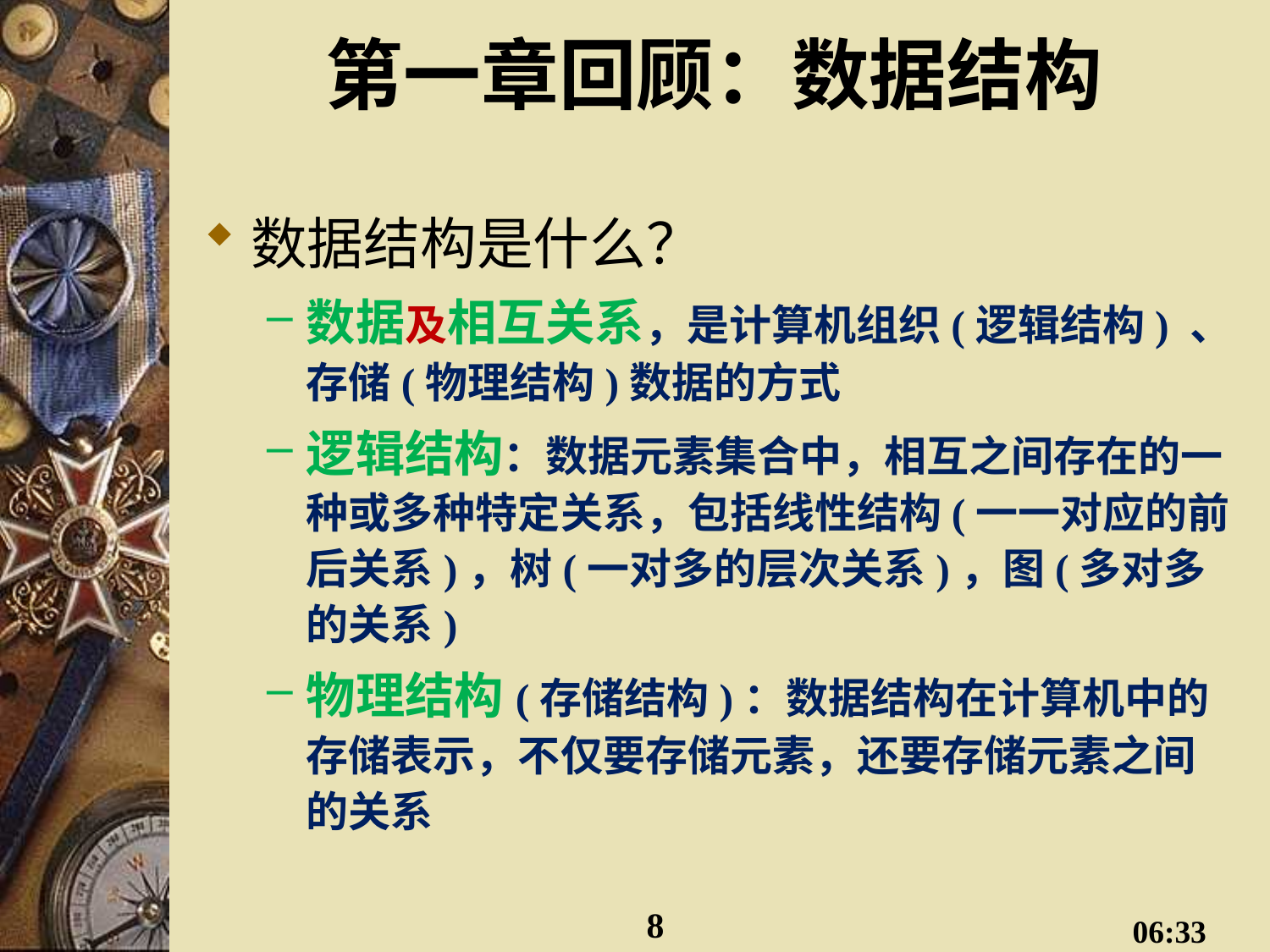

# 第一章回顾：数据结构
数据结构是什么？
数据及相互关系，是计算机组织(逻辑结构) 、存储(物理结构)数据的方式
逻辑结构：数据元素集合中，相互之间存在的一种或多种特定关系，包括线性结构(一一对应的前后关系)，树(一对多的层次关系)，图(多对多的关系)
物理结构(存储结构)：数据结构在计算机中的存储表示，不仅要存储元素，还要存储元素之间的关系